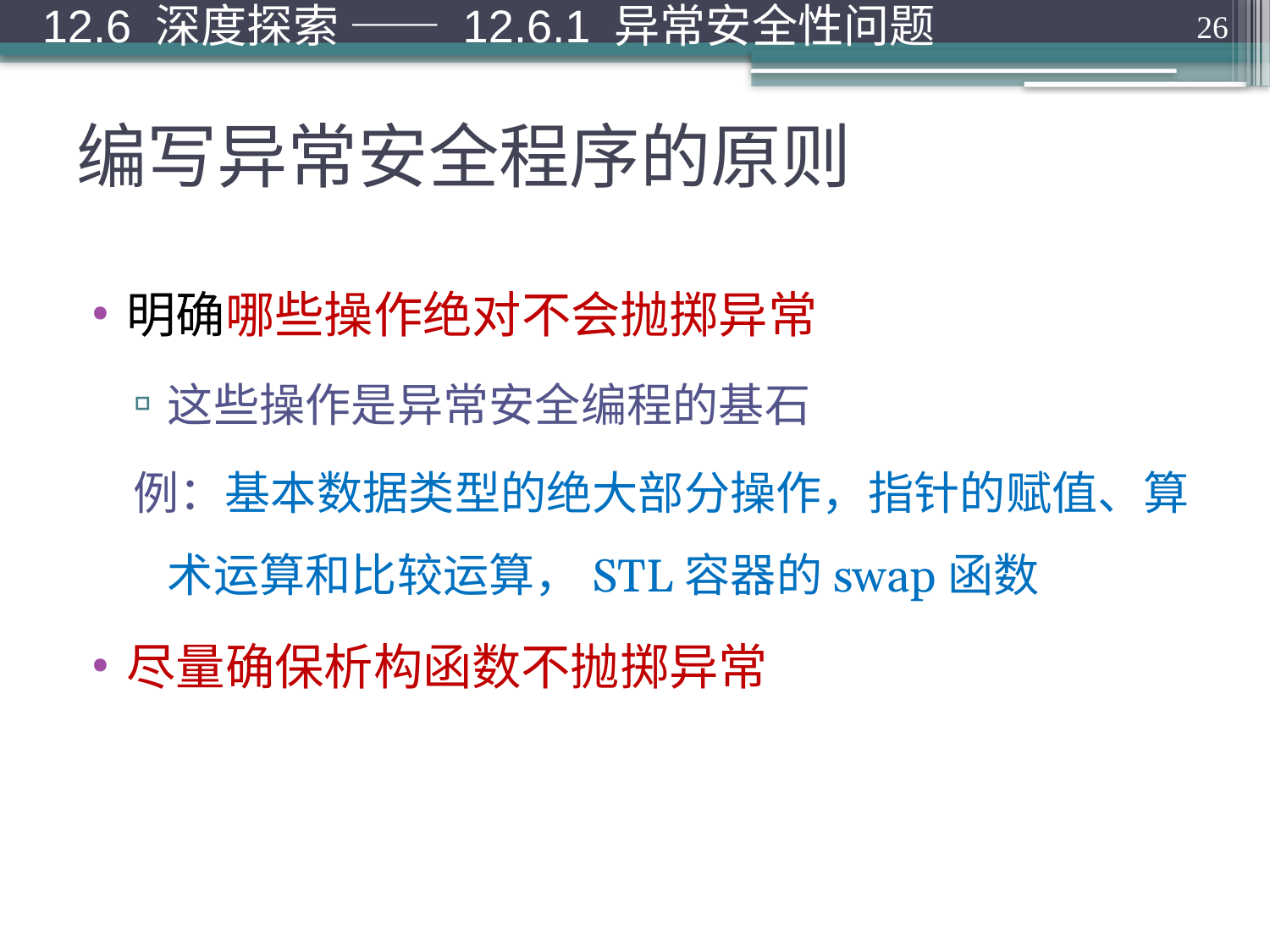

12.6 深度探索 —— 12.6.1 异常安全性问题
26
# 编写异常安全程序的原则
明确哪些操作绝对不会抛掷异常
这些操作是异常安全编程的基石
例：基本数据类型的绝大部分操作，指针的赋值、算术运算和比较运算，STL容器的swap函数
尽量确保析构函数不抛掷异常